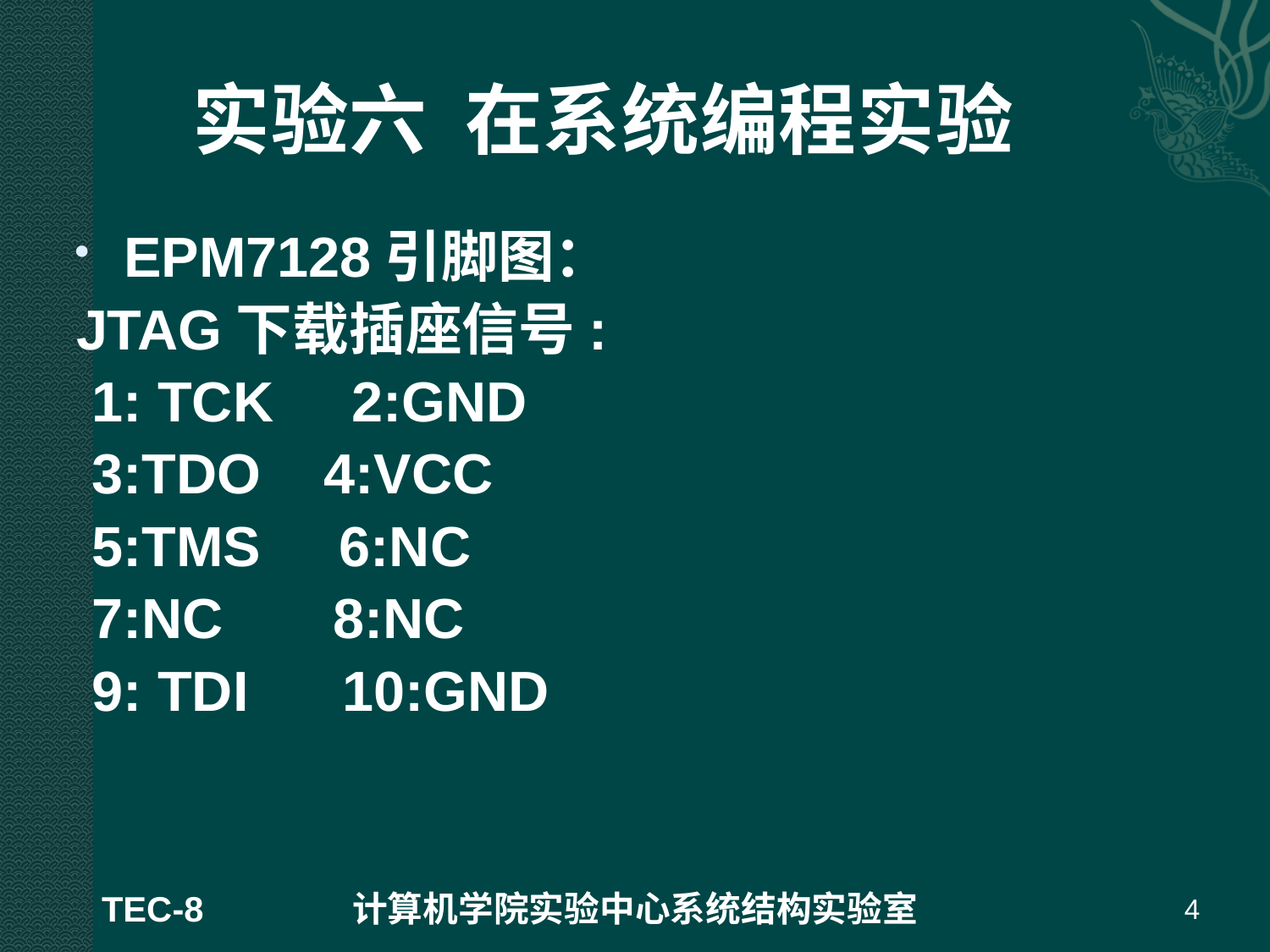

# 实验六  在系统编程实验
EPM7128引脚图：
JTAG下载插座信号:
 1: TCK     2:GND
 3:TDO    4:VCC
 5:TMS     6:NC
 7:NC       8:NC
 9: TDI      10:GND

TEC-8
计算机学院实验中心系统结构实验室
4